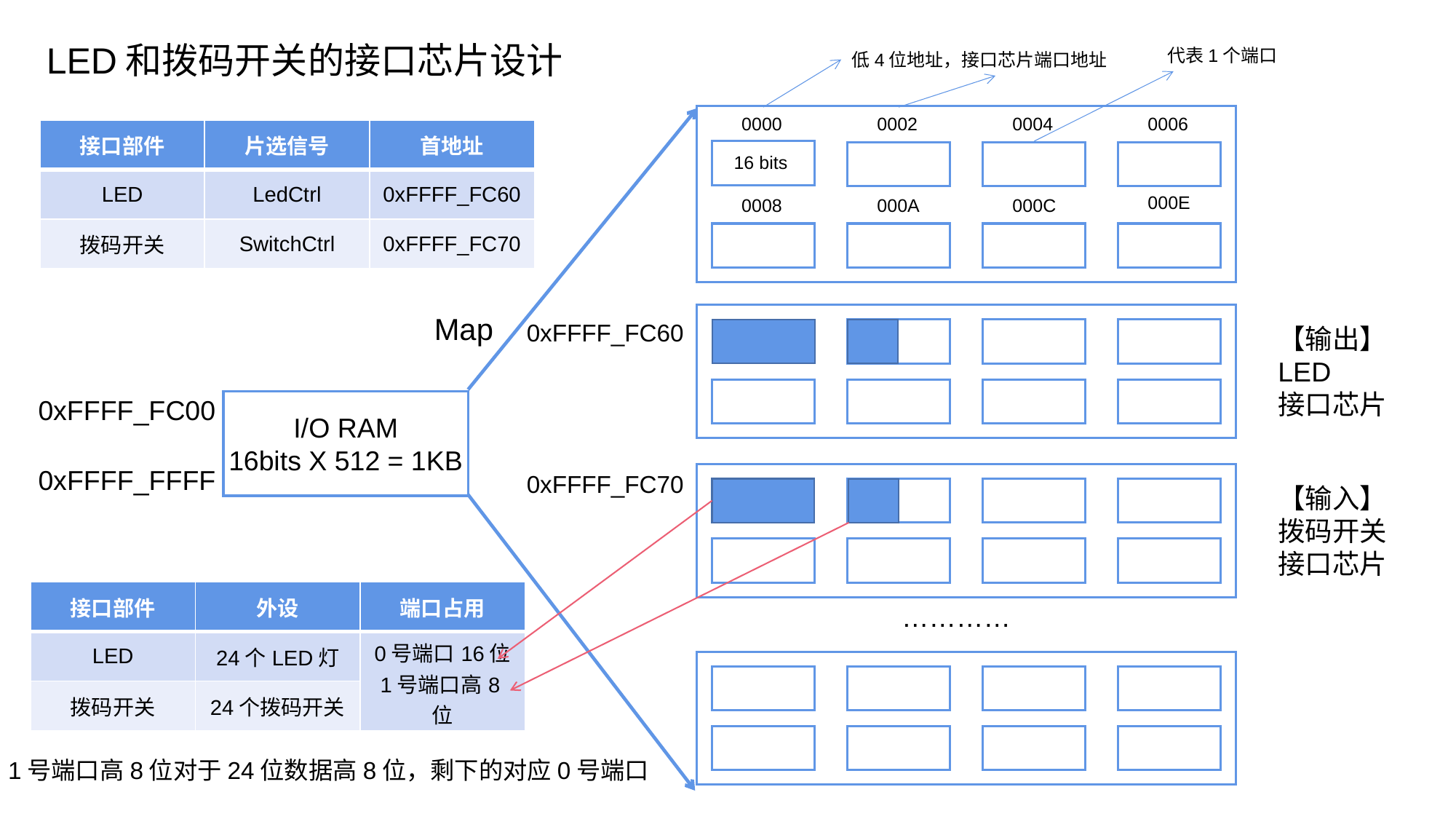

LED和拨码开关的接口芯片设计
代表1个端口
低4位地址，接口芯片端口地址

0000
0002
0004
0006
| 接口部件 | 片选信号 | 首地址 |
| --- | --- | --- |
| LED | LedCtrl | 0xFFFF\_FC60 |
| 拨码开关 | SwitchCtrl | 0xFFFF\_FC70 |

16 bits
000E
0008
000A
000C

Map

0xFFFF_FC60
【输出】
LED
接口芯片

0xFFFF_FC00

I/O RAM
16bits X 512 = 1KB
0xFFFF_FFFF
0xFFFF_FC70

【输入】
拨码开关
接口芯片

| 接口部件 | 外设 | 端口占用 |
| --- | --- | --- |
| LED | 24个LED灯 | 0号端口16位 1号端口高8位 |
| 拨码开关 | 24个拨码开关 |  |
…………

1号端口高8位对于24位数据高8位，剩下的对应0号端口